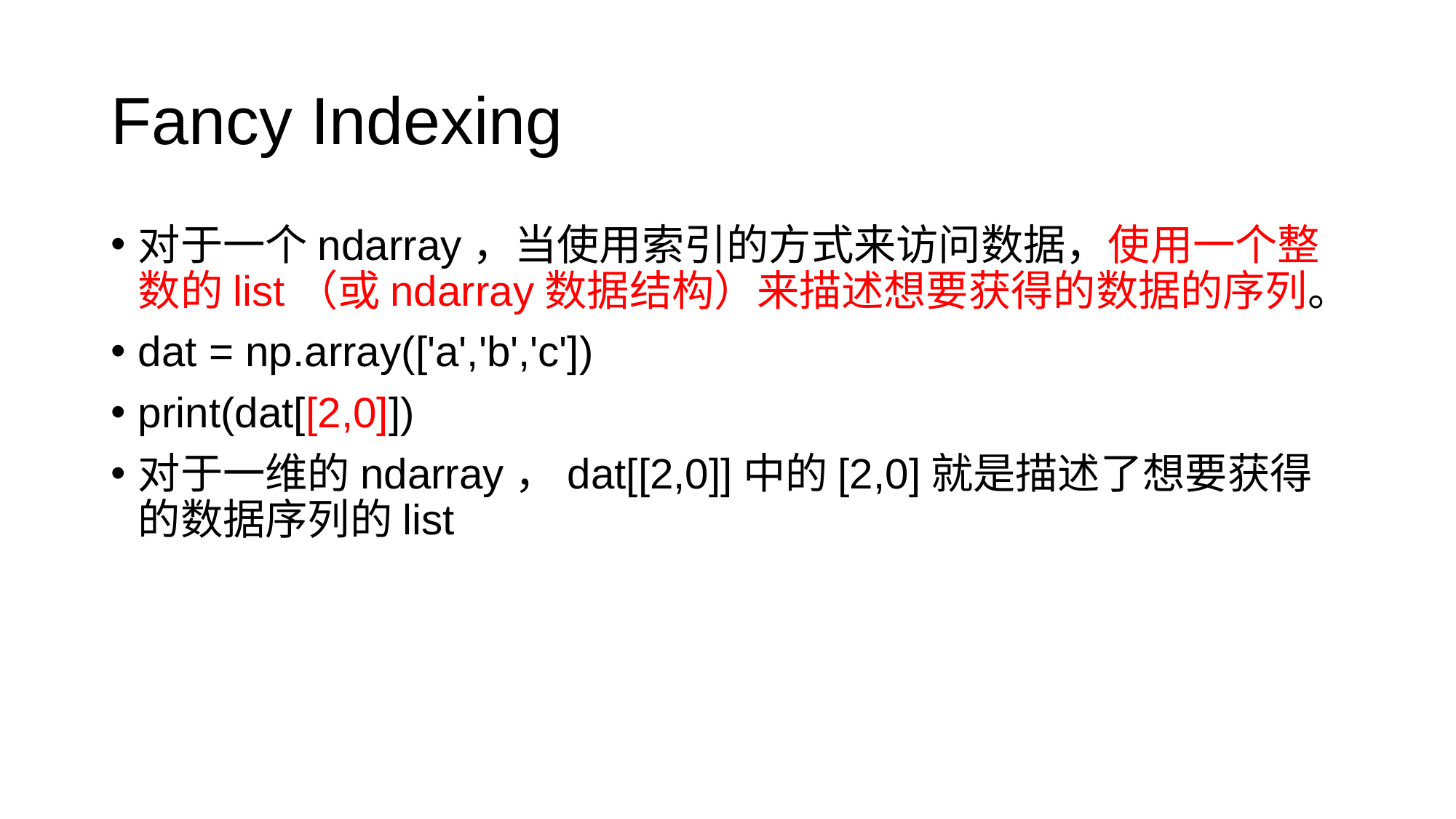

# Fancy Indexing
对于一个ndarray，当使用索引的方式来访问数据，使用一个整数的list（或ndarray数据结构）来描述想要获得的数据的序列。
dat = np.array(['a','b','c'])
print(dat[[2,0]])
对于一维的ndarray，dat[[2,0]]中的[2,0]就是描述了想要获得的数据序列的list